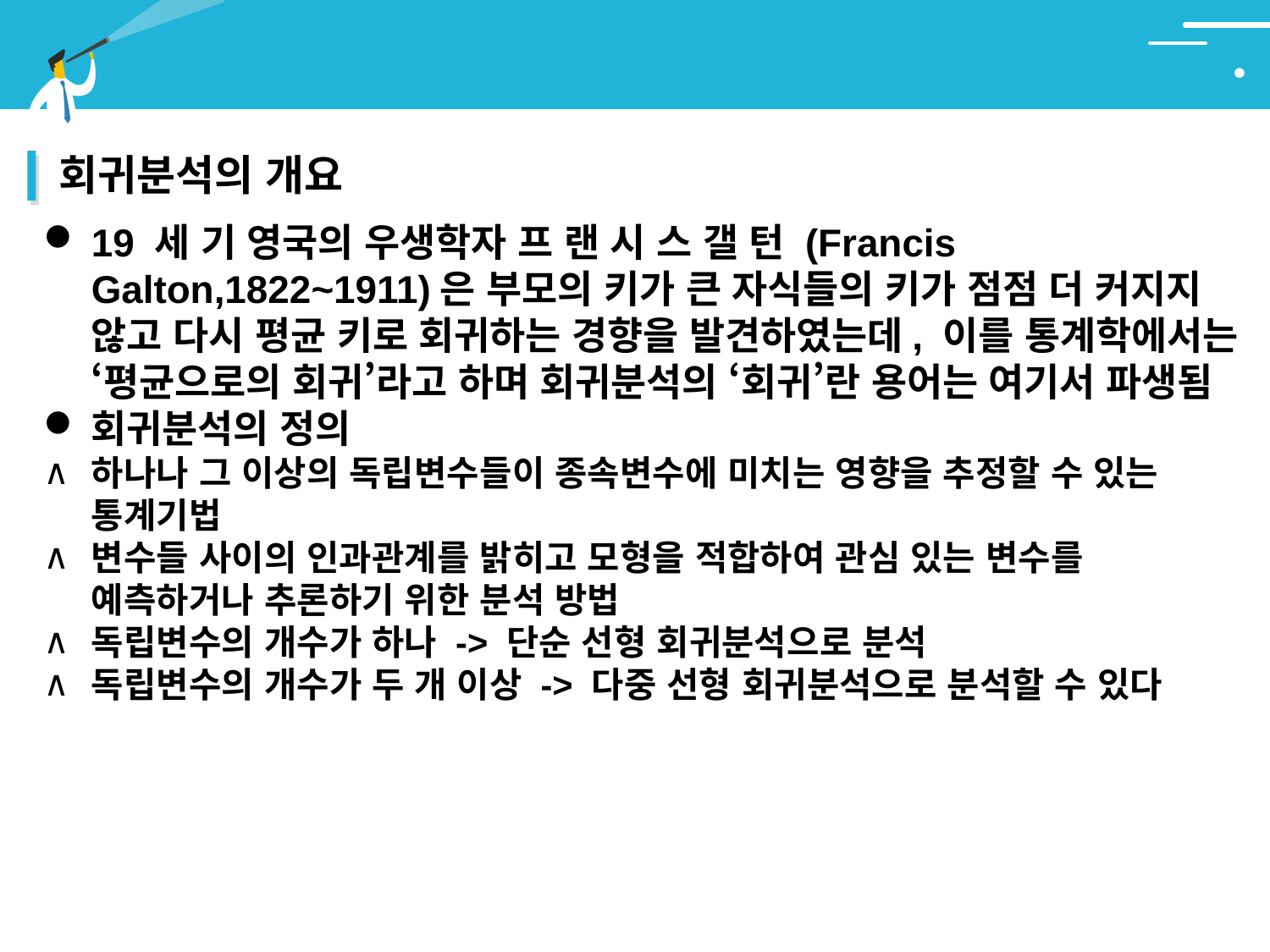

# 2. 회귀분석
회귀분석의 개요

19 세 기 영국의 우생학자 프 랜 시 스 갤 턴 (Francis Galton,1822~1911)은 부모의 키가 큰 자식들의 키가 점점 더 커지지 않고 다시 평균 키로 회귀하는 경향을 발견하였는데, 이를 통계학에서는 ‘평균으로의 회귀’라고 하며 회귀분석의 ‘회귀’란 용어는 여기서 파생됨
회귀분석의 정의
하나나 그 이상의 독립변수들이 종속변수에 미치는 영향을 추정할 수 있는 통계기법
변수들 사이의 인과관계를 밝히고 모형을 적합하여 관심 있는 변수를 예측하거나 추론하기 위한 분석 방법
독립변수의 개수가 하나 -> 단순 선형 회귀분석으로 분석
독립변수의 개수가 두 개 이상 -> 다중 선형 회귀분석으로 분석할 수 있다